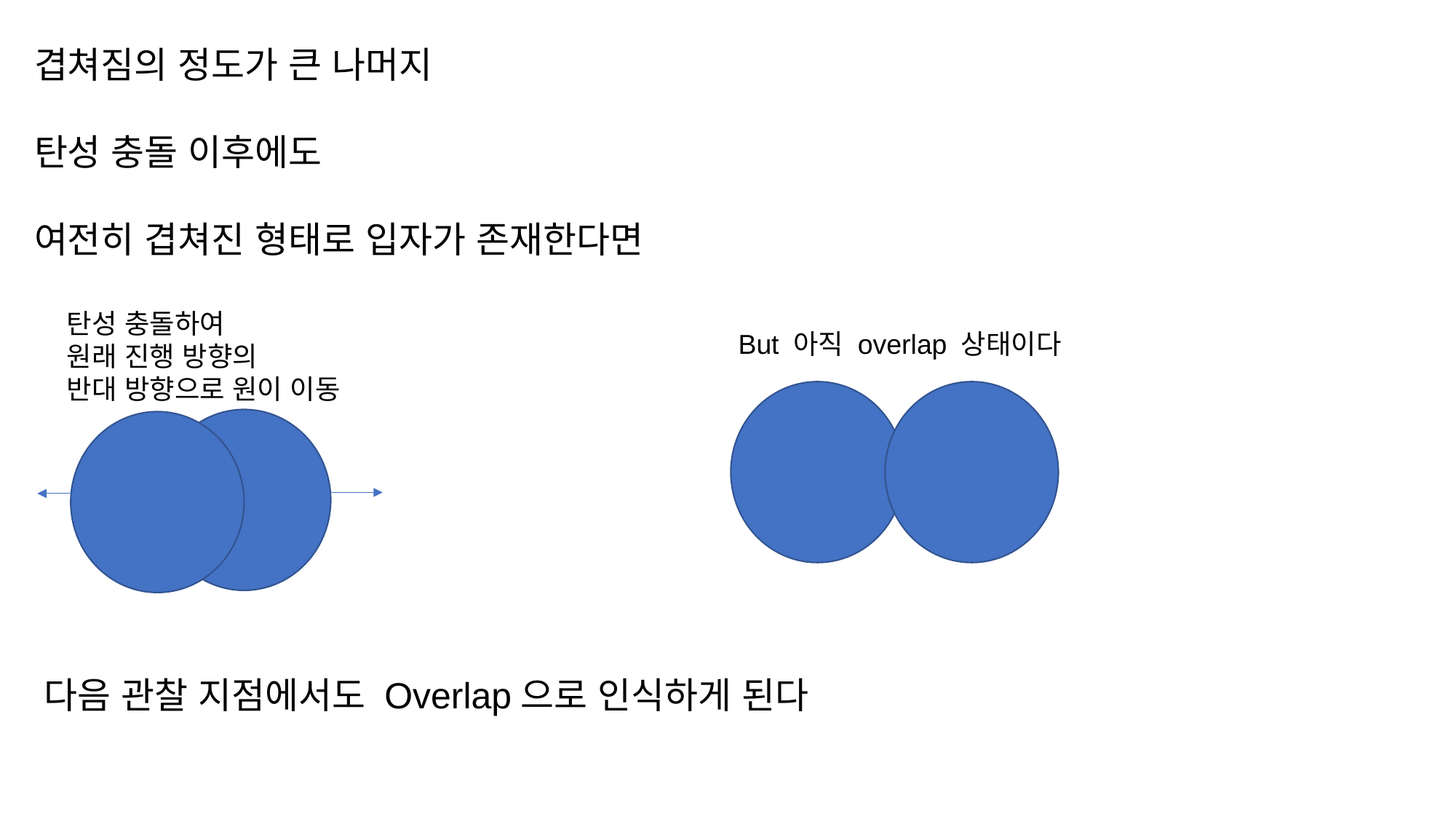

겹쳐짐의 정도가 큰 나머지

탄성 충돌 이후에도

여전히 겹쳐진 형태로 입자가 존재한다면
탄성 충돌하여
원래 진행 방향의
반대 방향으로 원이 이동
But 아직 overlap 상태이다

다음 관찰 지점에서도 Overlap으로 인식하게 된다